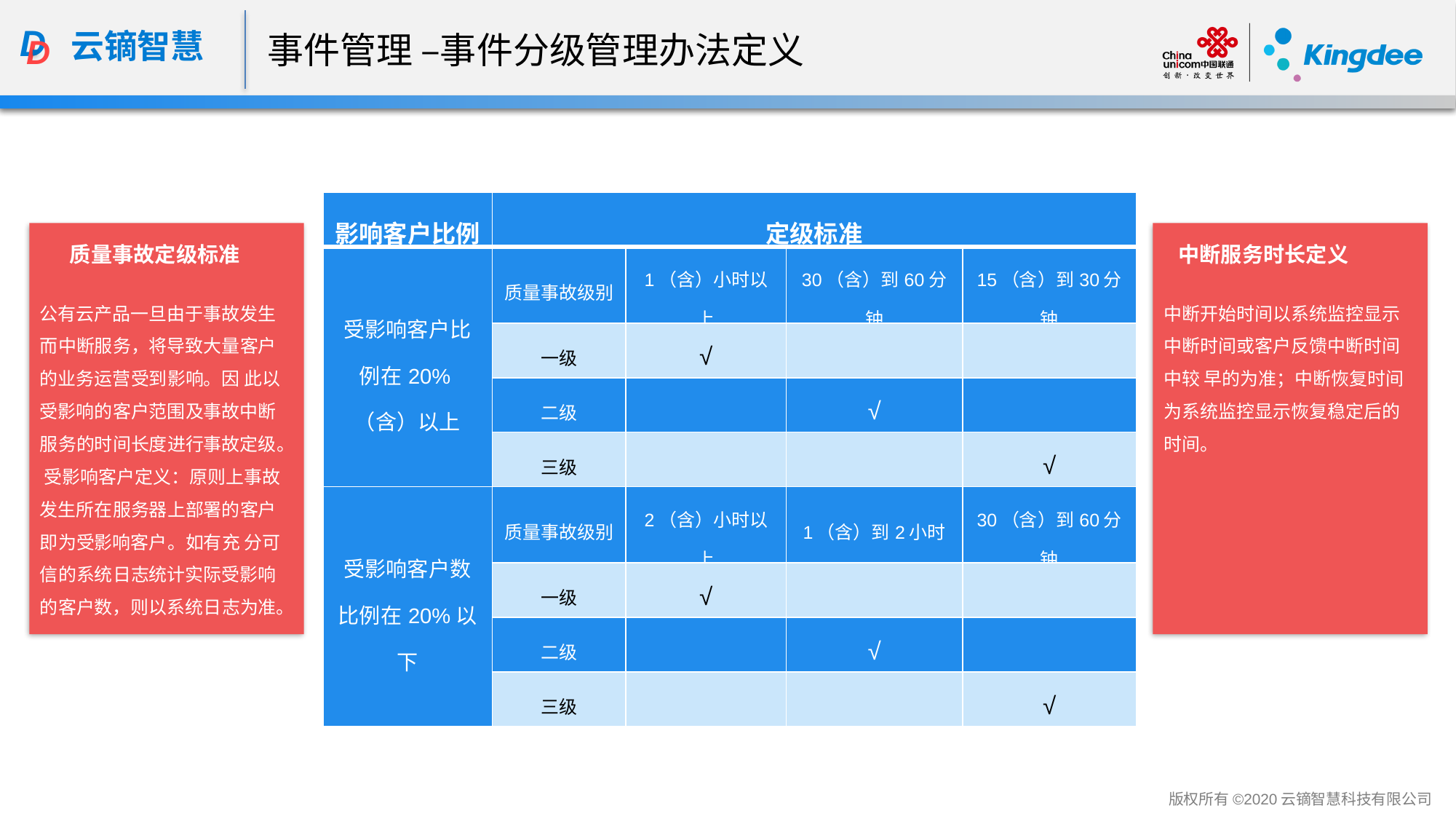

事件管理 –事件分级管理办法定义
| 影响客户比例 | 定级标准 |  |  |  |
| --- | --- | --- | --- | --- |
| 受影响客户比例在20%（含）以上 | 质量事故级别 | 1（含）小时以上 | 30（含）到60分钟 | 15（含）到30分钟 |
|  | 一级 | √ |  |  |
|  | 二级 |  | √ |  |
|  | 三级 |  |  | √ |
| 受影响客户数比例在20%以下 | 质量事故级别 | 2（含）小时以上 | 1（含）到2小时 | 30（含）到60分钟 |
|  | 一级 | √ |  |  |
|  | 二级 |  | √ |  |
|  | 三级 |  |  | √ |
     质量事故定级标准

公有云产品一旦由于事故发生而中断服务，将导致大量客户的业务运营受到影响。因 此以受影响的客户范围及事故中断服务的时间长度进行事故定级。 受影响客户定义：原则上事故发生所在服务器上部署的客户即为受影响客户。如有充 分可信的系统日志统计实际受影响的客户数，则以系统日志为准。
  中断服务时长定义

中断开始时间以系统监控显示中断时间或客户反馈中断时间中较 早的为准；中断恢复时间为系统监控显示恢复稳定后的时间。